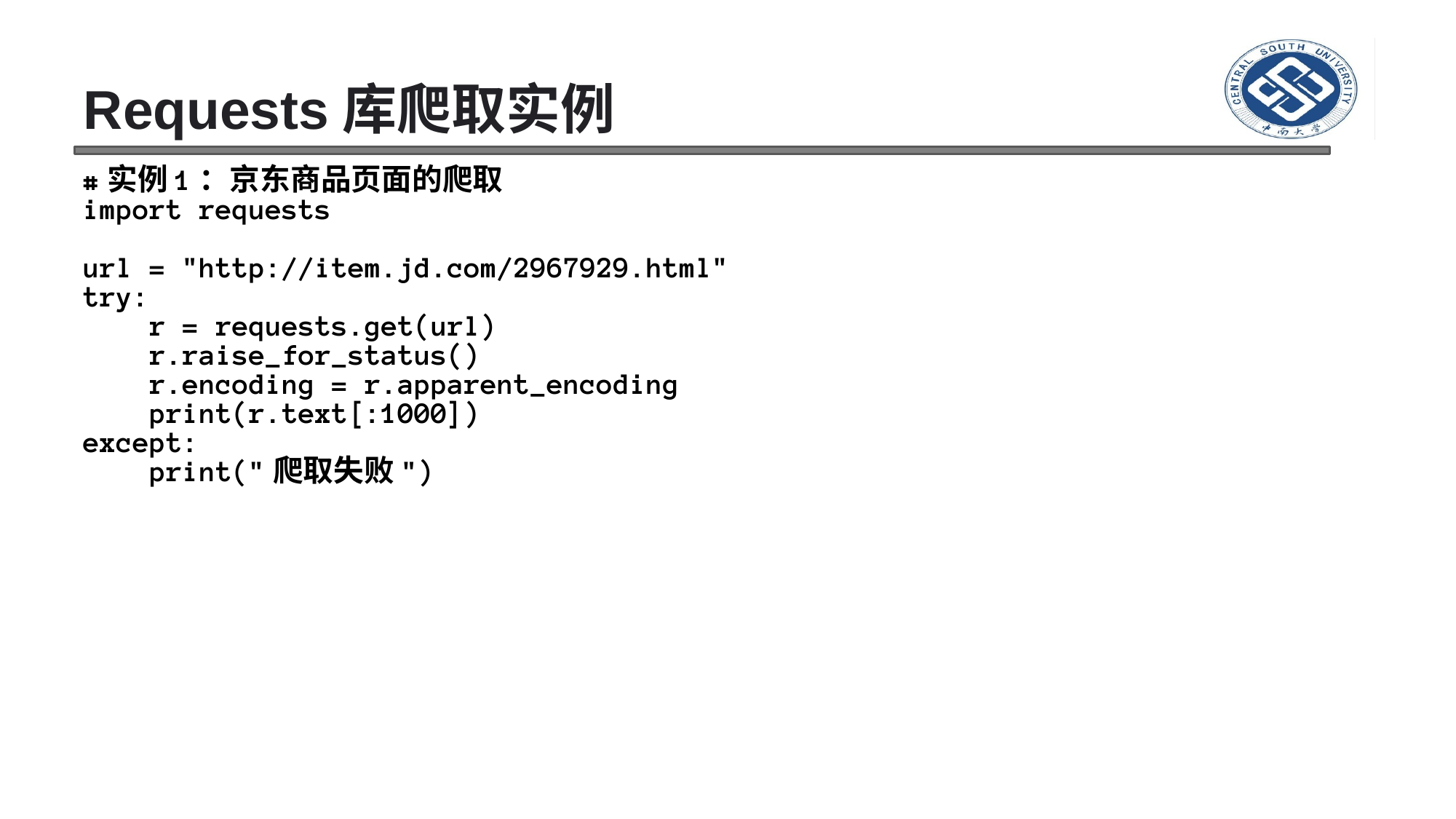

# Requests库爬取实例
#实例1：京东商品页面的爬取
import requests

url = "http://item.jd.com/2967929.html"
try:
    r = requests.get(url)
    r.raise_for_status()
    r.encoding = r.apparent_encoding
    print(r.text[:1000])
except:
    print("爬取失败")